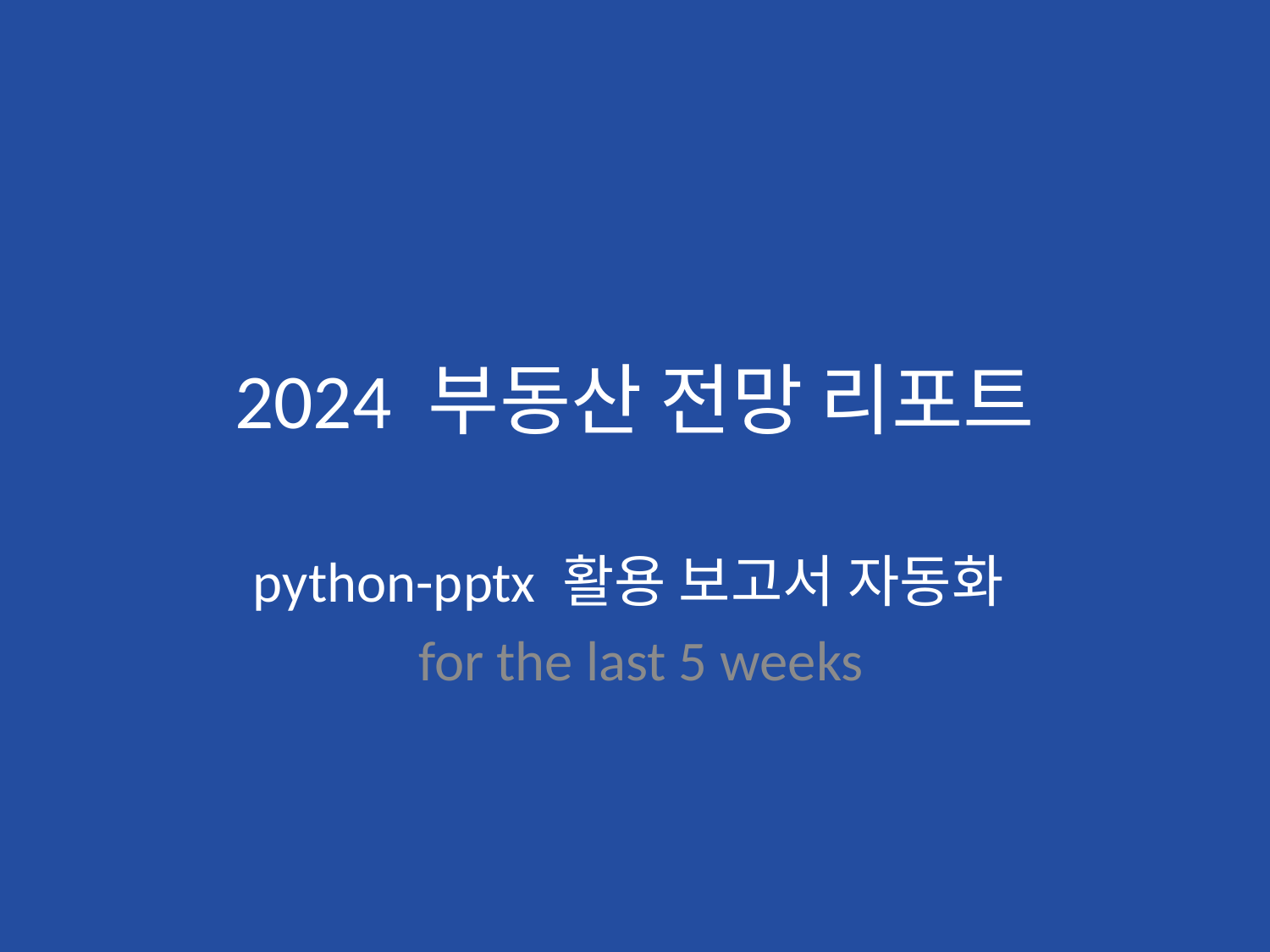

# 2024 부동산 전망 리포트
python-pptx 활용 보고서 자동화
 for the last 5 weeks